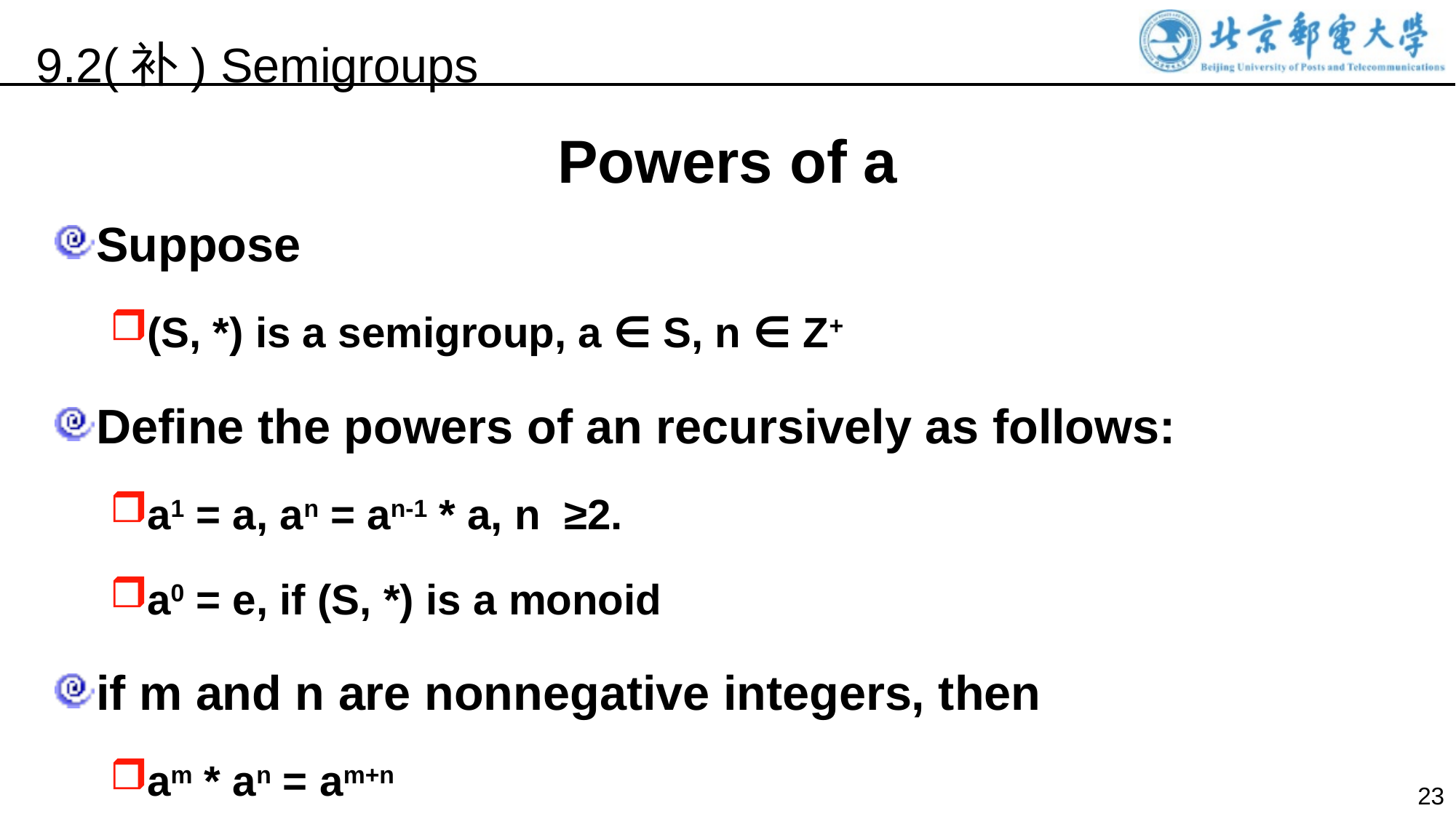

9.2(补) Semigroups
Powers of a
Suppose
(S, *) is a semigroup, a ∈ S, n ∈ Z+
Define the powers of an recursively as follows:
a1 = a, an = an-1 * a, n  ≥2.
a0 = e, if (S, *) is a monoid
if m and n are nonnegative integers, then
am * an = am+n